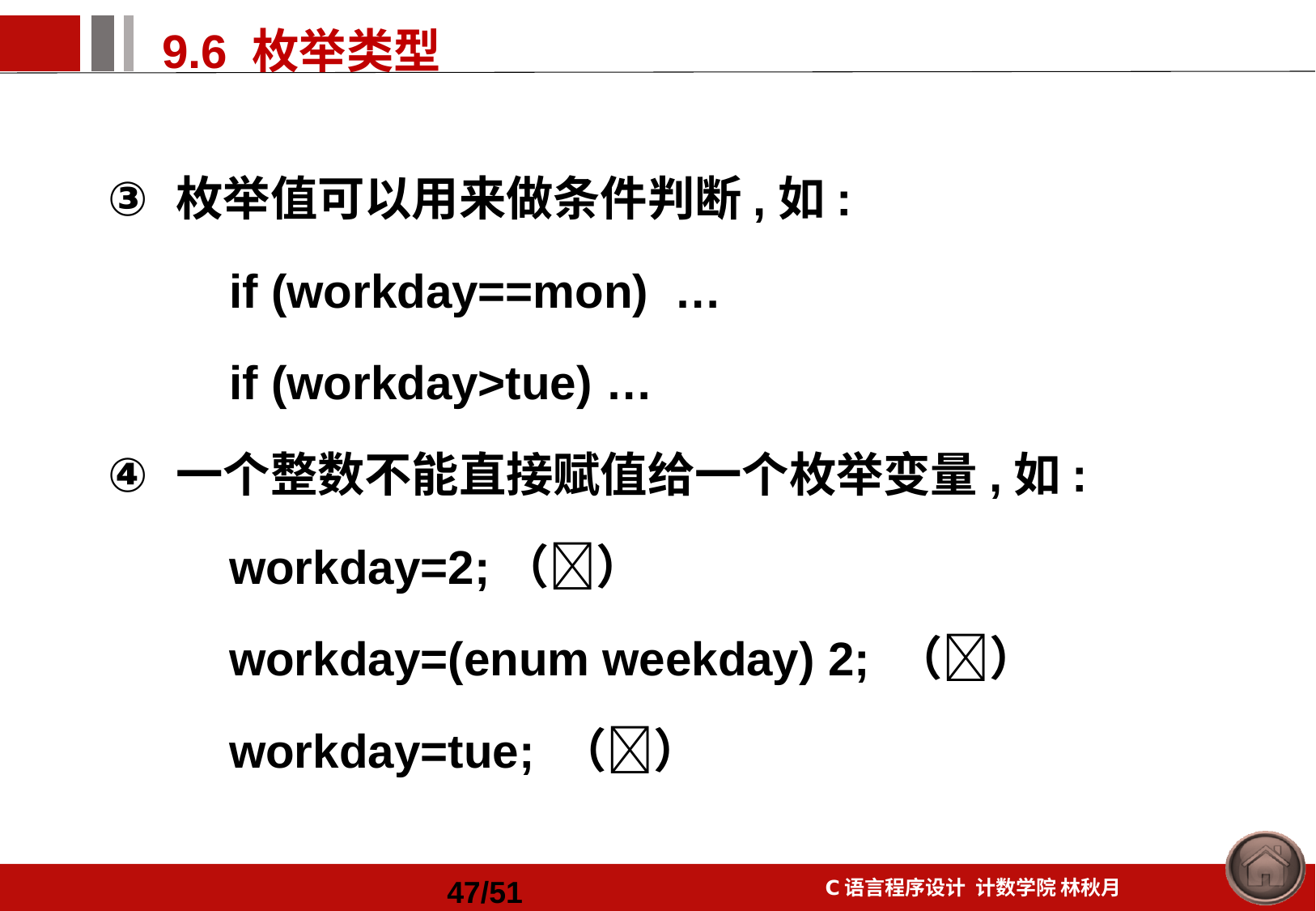

枚举值可以用来做条件判断,如:
   	if (workday==mon)  …
   	if (workday>tue) …
一个整数不能直接赋值给一个枚举变量,如:
	workday=2;（×）
  	workday=(enum weekday) 2; （√）
  	workday=tue; （√）